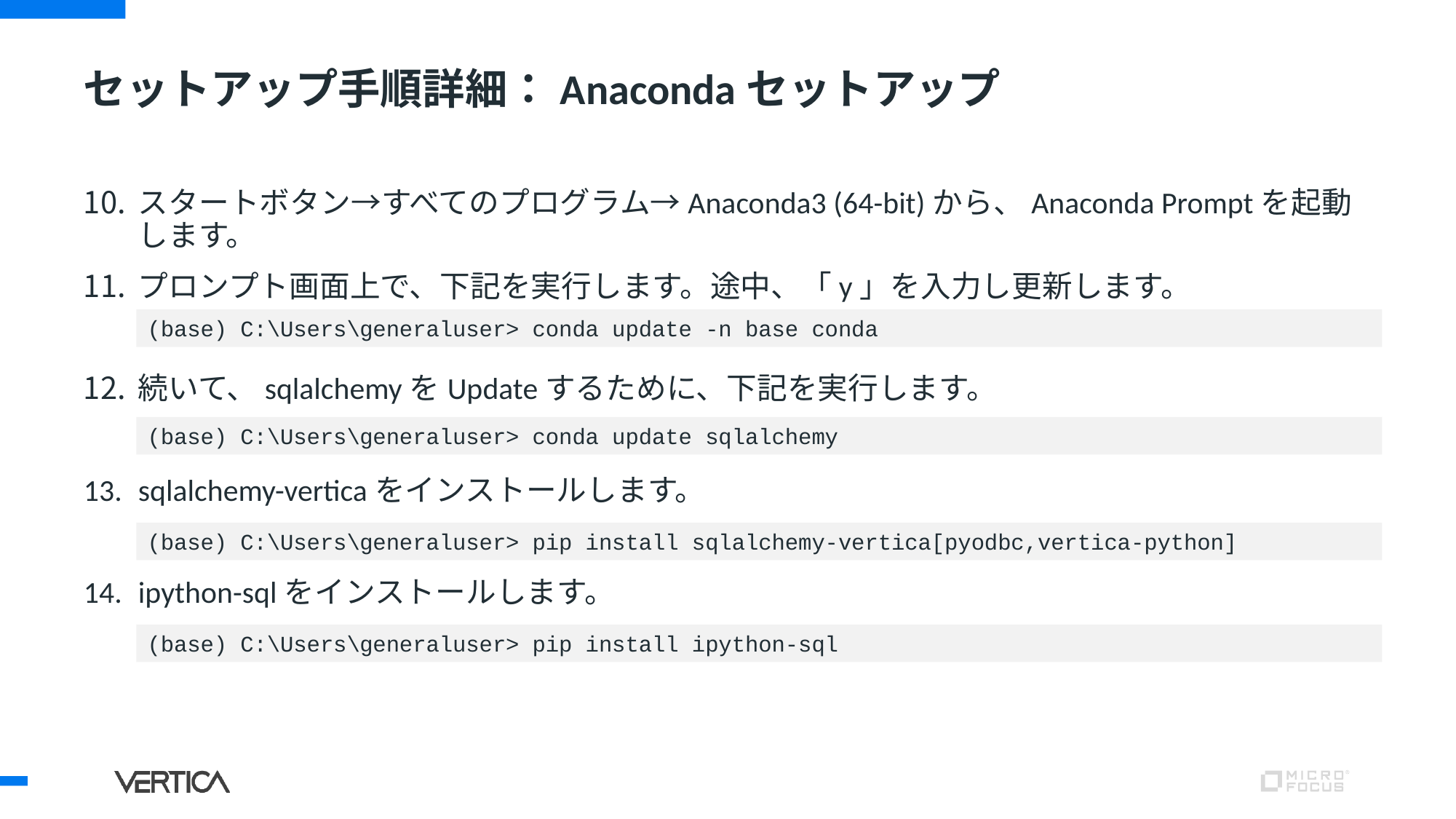

# セットアップ手順詳細：Anacondaセットアップ

スタートボタン→すべてのプログラム→Anaconda3 (64-bit)から、Anaconda Promptを起動します。
プロンプト画面上で、下記を実行します。途中、「y」を入力し更新します。

続いて、sqlalchemyをUpdateするために、下記を実行します。

sqlalchemy-verticaをインストールします。

ipython-sqlをインストールします。

(base) C:\Users\generaluser> conda update -n base conda
(base) C:\Users\generaluser> conda update sqlalchemy
(base) C:\Users\generaluser> pip install sqlalchemy-vertica[pyodbc,vertica-python]
(base) C:\Users\generaluser> pip install ipython-sql